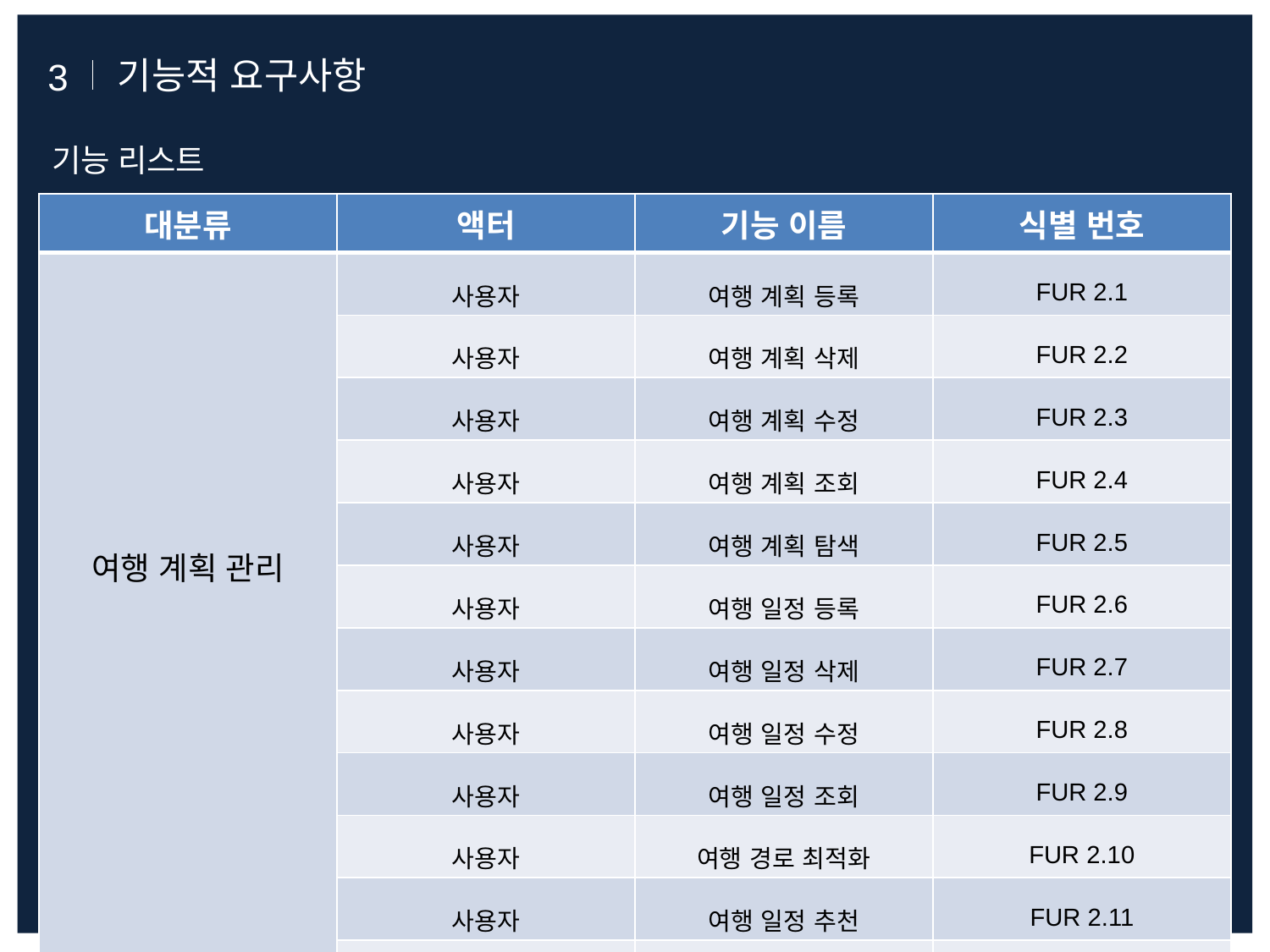

3
기능적 요구사항
기능 리스트
| 대분류 | 액터 | 기능 이름 | 식별 번호 |
| --- | --- | --- | --- |
| 여행 계획 관리 | 사용자 | 여행 계획 등록 | FUR 2.1 |
|  | 사용자 | 여행 계획 삭제 | FUR 2.2 |
|  | 사용자 | 여행 계획 수정 | FUR 2.3 |
|  | 사용자 | 여행 계획 조회 | FUR 2.4 |
|  | 사용자 | 여행 계획 탐색 | FUR 2.5 |
|  | 사용자 | 여행 일정 등록 | FUR 2.6 |
|  | 사용자 | 여행 일정 삭제 | FUR 2.7 |
|  | 사용자 | 여행 일정 수정 | FUR 2.8 |
|  | 사용자 | 여행 일정 조회 | FUR 2.9 |
|  | 사용자 | 여행 경로 최적화 | FUR 2.10 |
|  | 사용자 | 여행 일정 추천 | FUR 2.11 |
|  | 사용자 | 계획-댓글 등록 | FUR 2.12 |
|  | 사용자 | 계획-댓글 삭제 | FUR 2.13 |